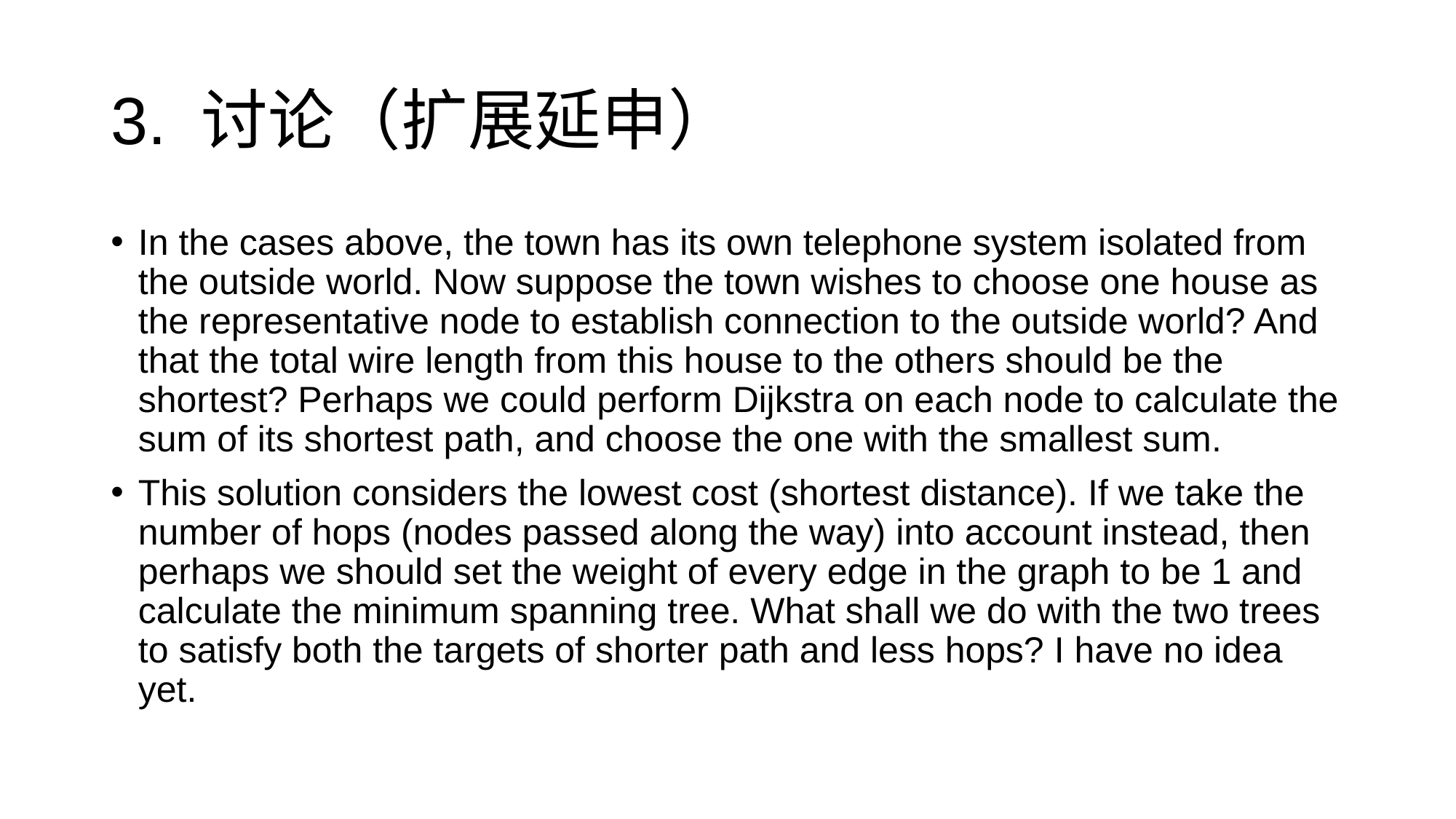

# 3. 讨论（扩展延申）
In the cases above, the town has its own telephone system isolated from the outside world. Now suppose the town wishes to choose one house as the representative node to establish connection to the outside world? And that the total wire length from this house to the others should be the shortest? Perhaps we could perform Dijkstra on each node to calculate the sum of its shortest path, and choose the one with the smallest sum.
This solution considers the lowest cost (shortest distance). If we take the number of hops (nodes passed along the way) into account instead, then perhaps we should set the weight of every edge in the graph to be 1 and calculate the minimum spanning tree. What shall we do with the two trees to satisfy both the targets of shorter path and less hops? I have no idea yet.